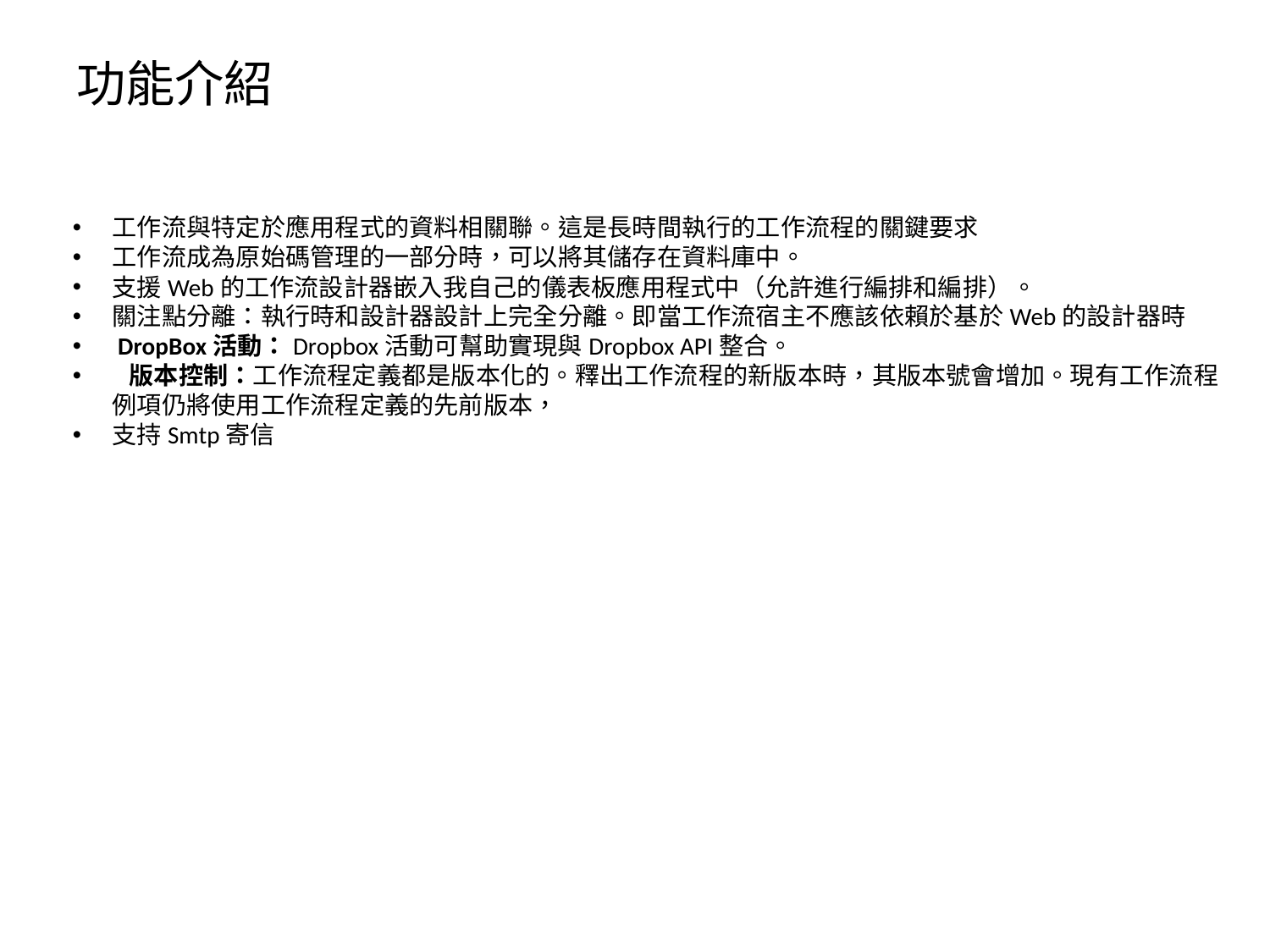

# 功能介紹
工作流與特定於應用程式的資料相關聯。這是長時間執行的工作流程的關鍵要求
工作流成為原始碼管理的一部分時，可以將其儲存在資料庫中。
支援Web的工作流設計器嵌入我自己的儀表板應用程式中（允許進行編排和編排）。
關注點分離：執行時和設計器設計上完全分離。即當工作流宿主不應該依賴於基於Web的設計器時
 DropBox活動：Dropbox活動可幫助實現與Dropbox API整合。
  版本控制：工作流程定義都是版本化的。釋出工作流程的新版本時，其版本號會增加。現有工作流程例項仍將使用工作流程定義的先前版本，
支持Smtp寄信